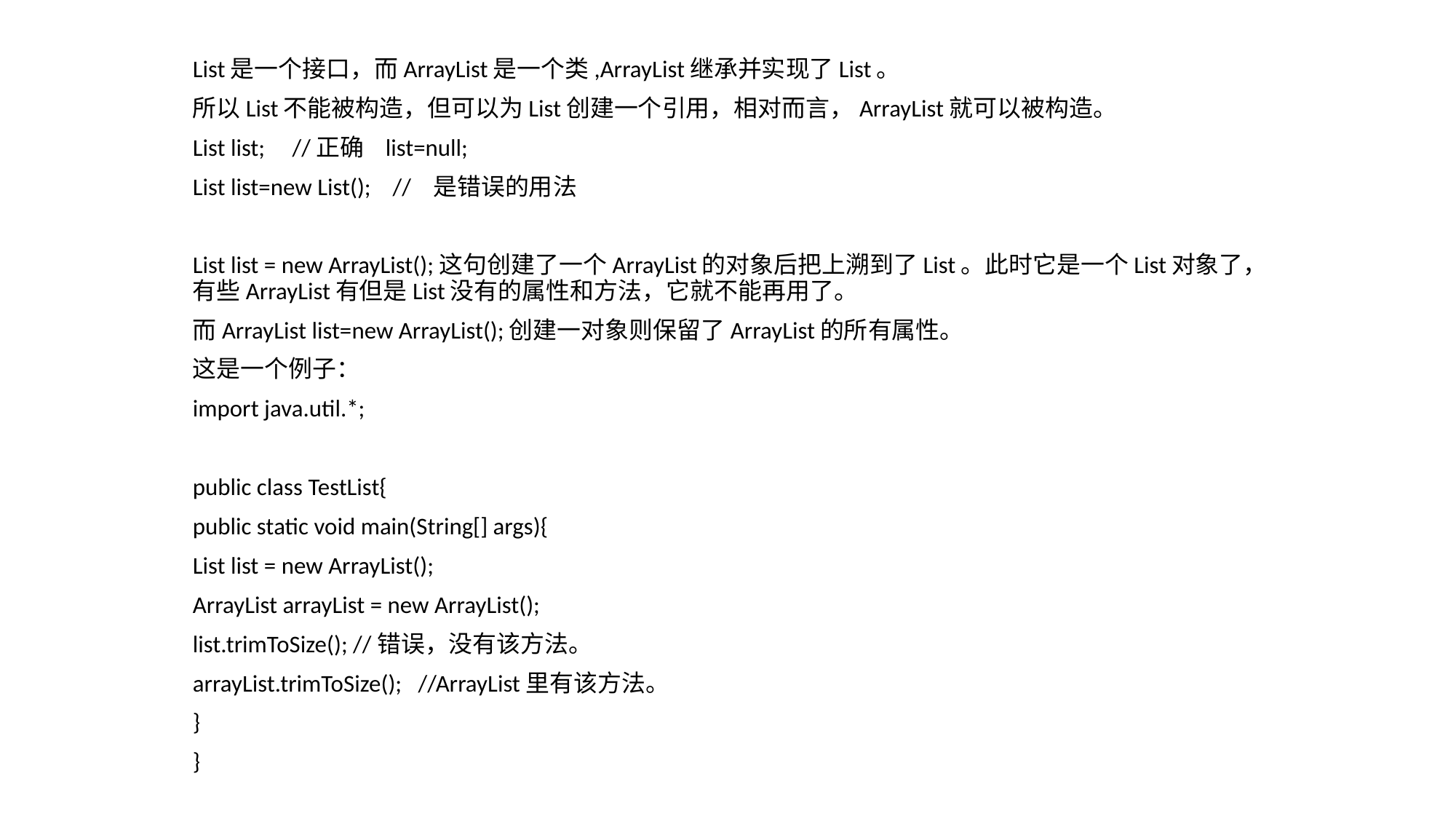

List是一个接口，而ArrayList是一个类,ArrayList继承并实现了List。
所以List不能被构造，但可以为List创建一个引用，相对而言，ArrayList就可以被构造。
List list;     //正确   list=null;
List list=new List();    //   是错误的用法

List list = new ArrayList();这句创建了一个ArrayList的对象后把上溯到了List。此时它是一个List对象了，有些ArrayList有但是List没有的属性和方法，它就不能再用了。
而ArrayList list=new ArrayList();创建一对象则保留了ArrayList的所有属性。
这是一个例子：
import java.util.*;

public class TestList{
public static void main(String[] args){
List list = new ArrayList();
ArrayList arrayList = new ArrayList();
list.trimToSize(); //错误，没有该方法。
arrayList.trimToSize();   //ArrayList里有该方法。
}
}